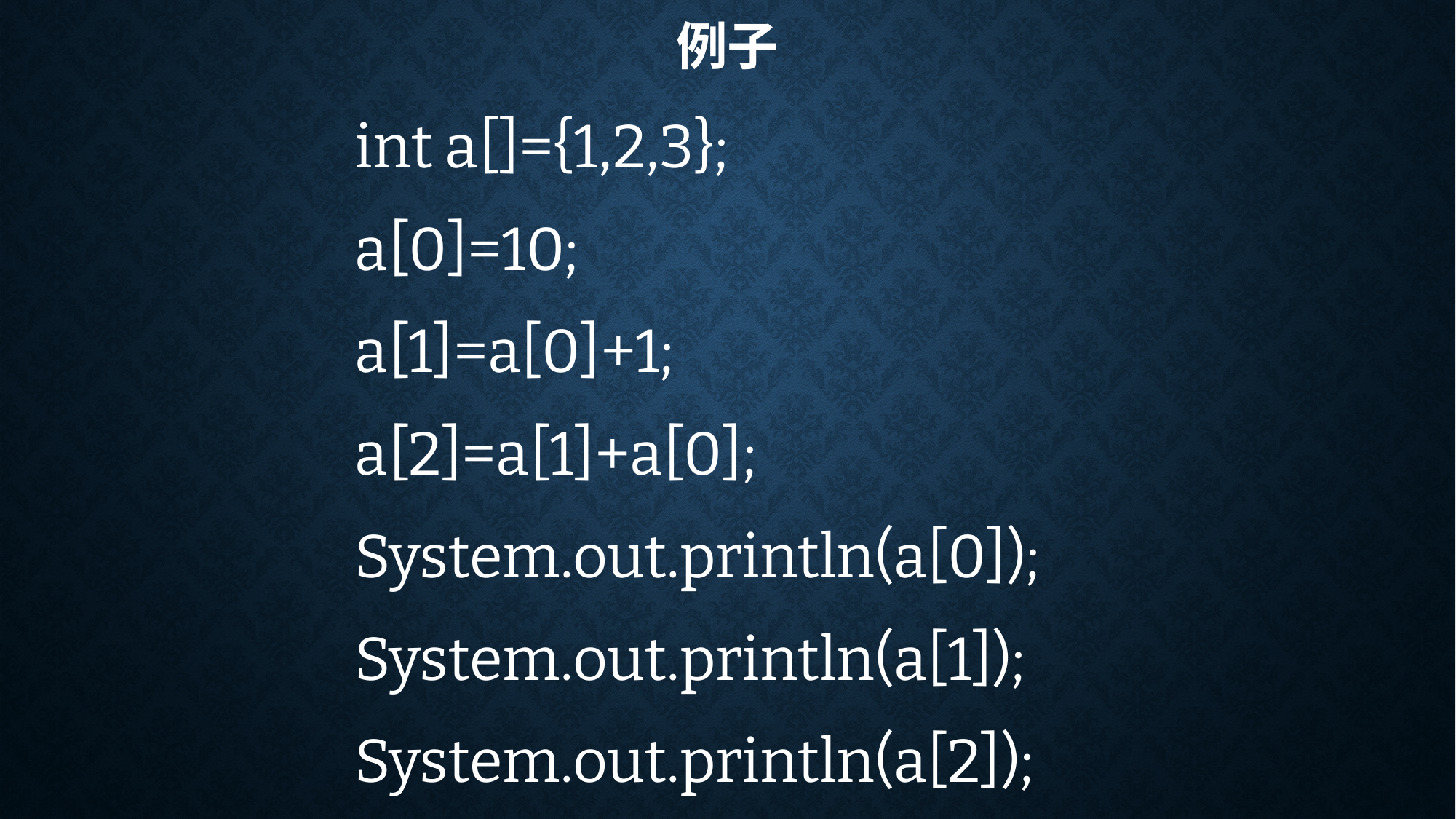

# 例子
int a[]={1,2,3};
a[0]=10;
a[1]=a[0]+1;
a[2]=a[1]+a[0];
System.out.println(a[0]);
System.out.println(a[1]);
System.out.println(a[2]);